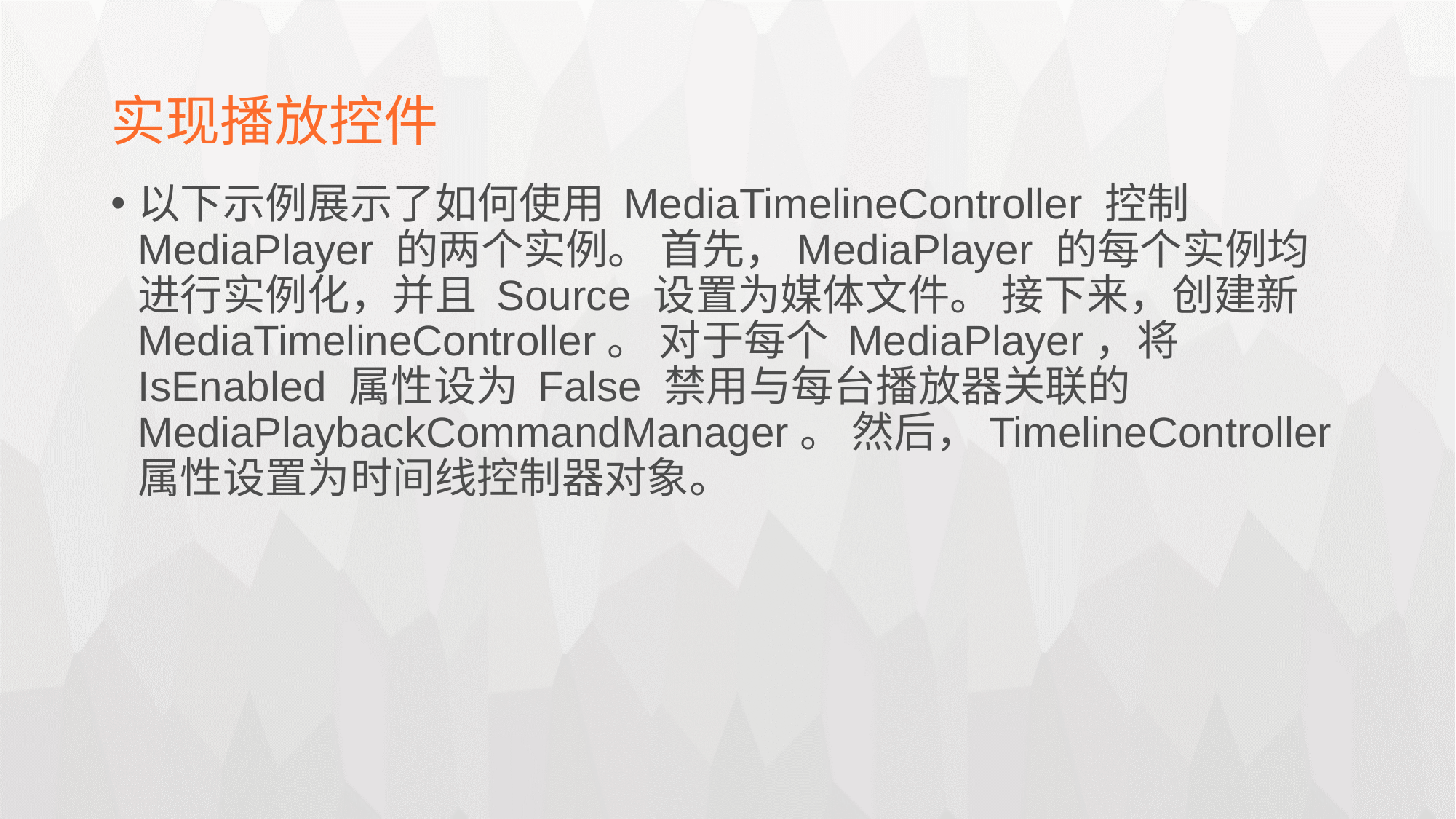

实现播放控件
以下示例展示了如何使用 MediaTimelineController 控制 MediaPlayer 的两个实例。 首先，MediaPlayer 的每个实例均进行实例化，并且 Source 设置为媒体文件。 接下来，创建新 MediaTimelineController。 对于每个 MediaPlayer，将 IsEnabled 属性设为 False 禁用与每台播放器关联的 MediaPlaybackCommandManager。 然后，TimelineController 属性设置为时间线控制器对象。